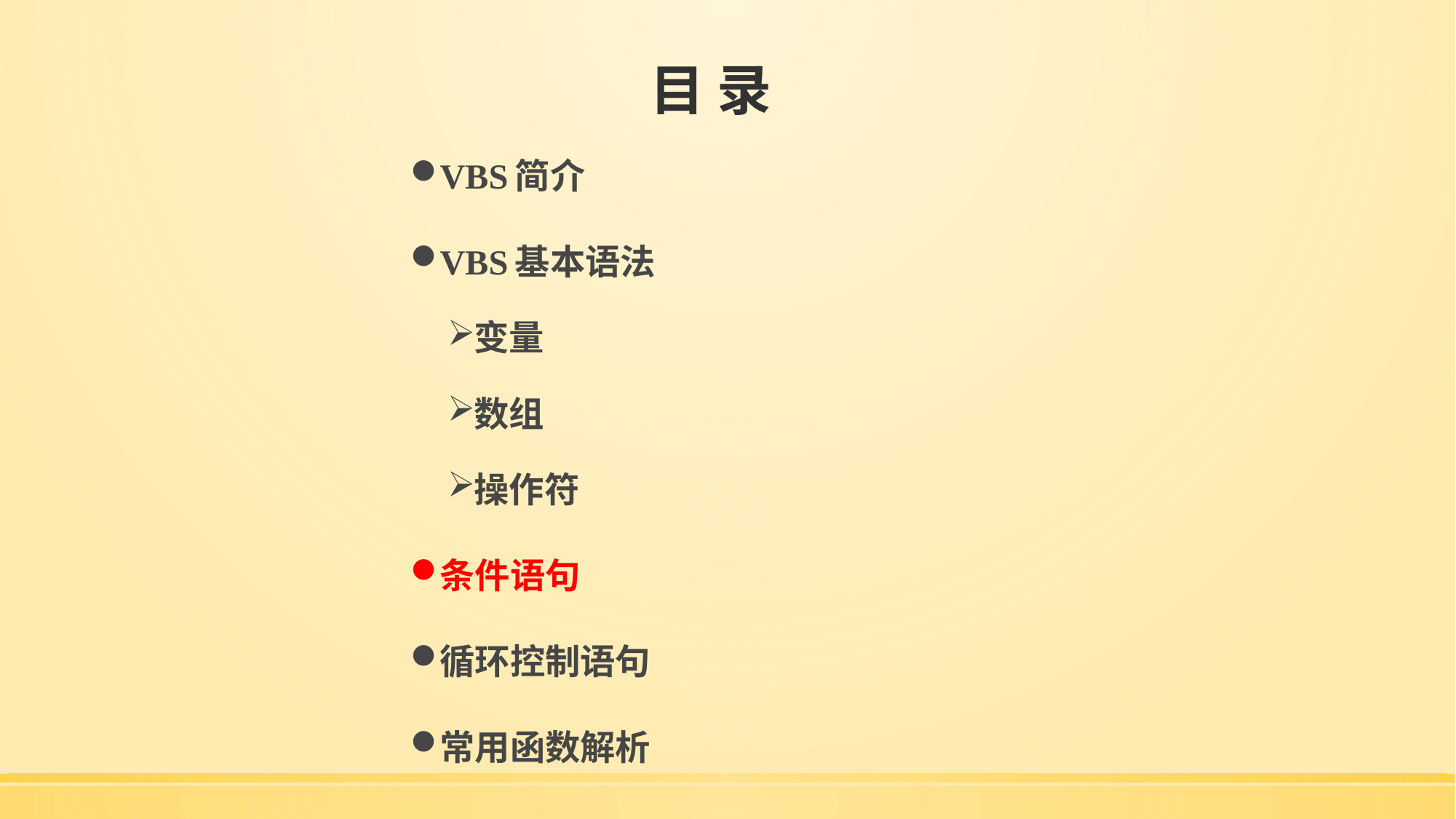

# 目 录
VBS简介
VBS基本语法
变量
数组
操作符
条件语句
循环控制语句
常用函数解析